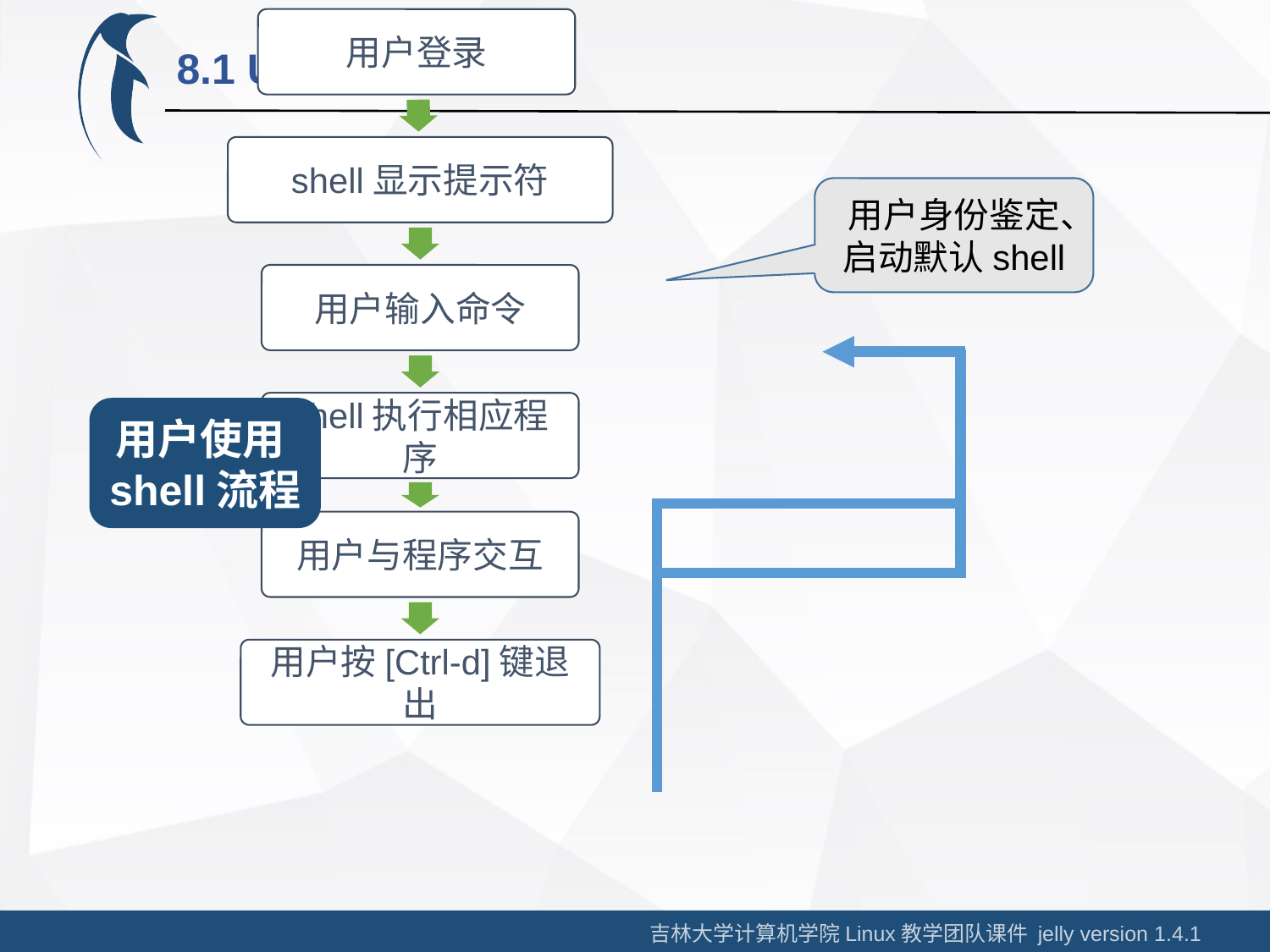

8.1 UNIX shell
用户登录

shell显示提示符

用户输入命令

shell执行相应程序

用户与程序交互

用户按[Ctrl-d]键退出
用户身份鉴定、启动默认shell
用户使用shell流程